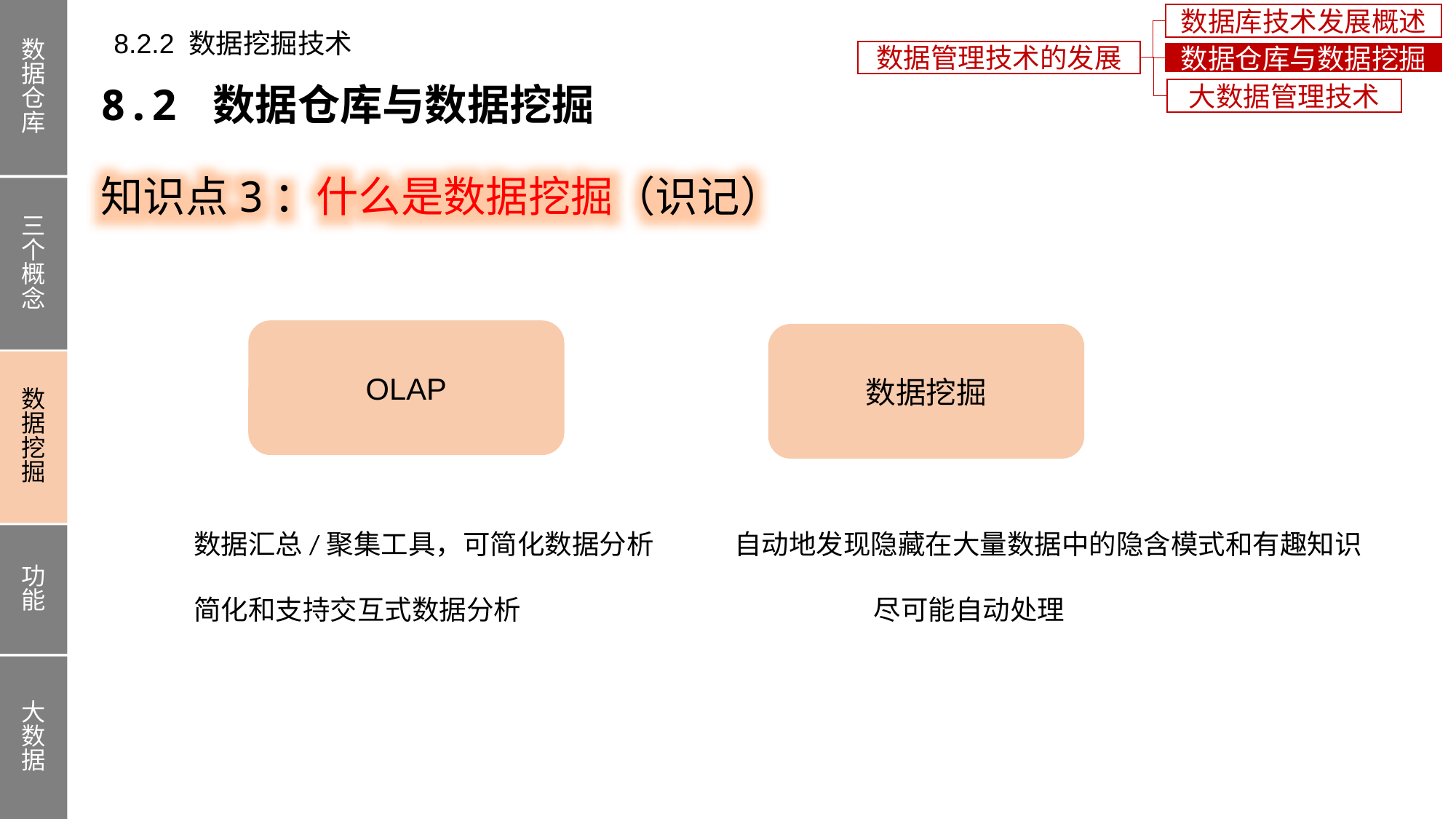

数据仓库
三个概念
数据挖掘
功能
大数据
数据库技术发展概述
8.2.2 数据挖掘技术
数据管理技术的发展
数据仓库与数据挖掘
8.2 数据仓库与数据挖掘
大数据管理技术
知识点3：什么是数据挖掘（识记）
OLAP
数据挖掘
数据汇总/聚集工具，可简化数据分析             自动地发现隐藏在大量数据中的隐含模式和有趣知识

简化和支持交互式数据分析                                                         尽可能自动处理